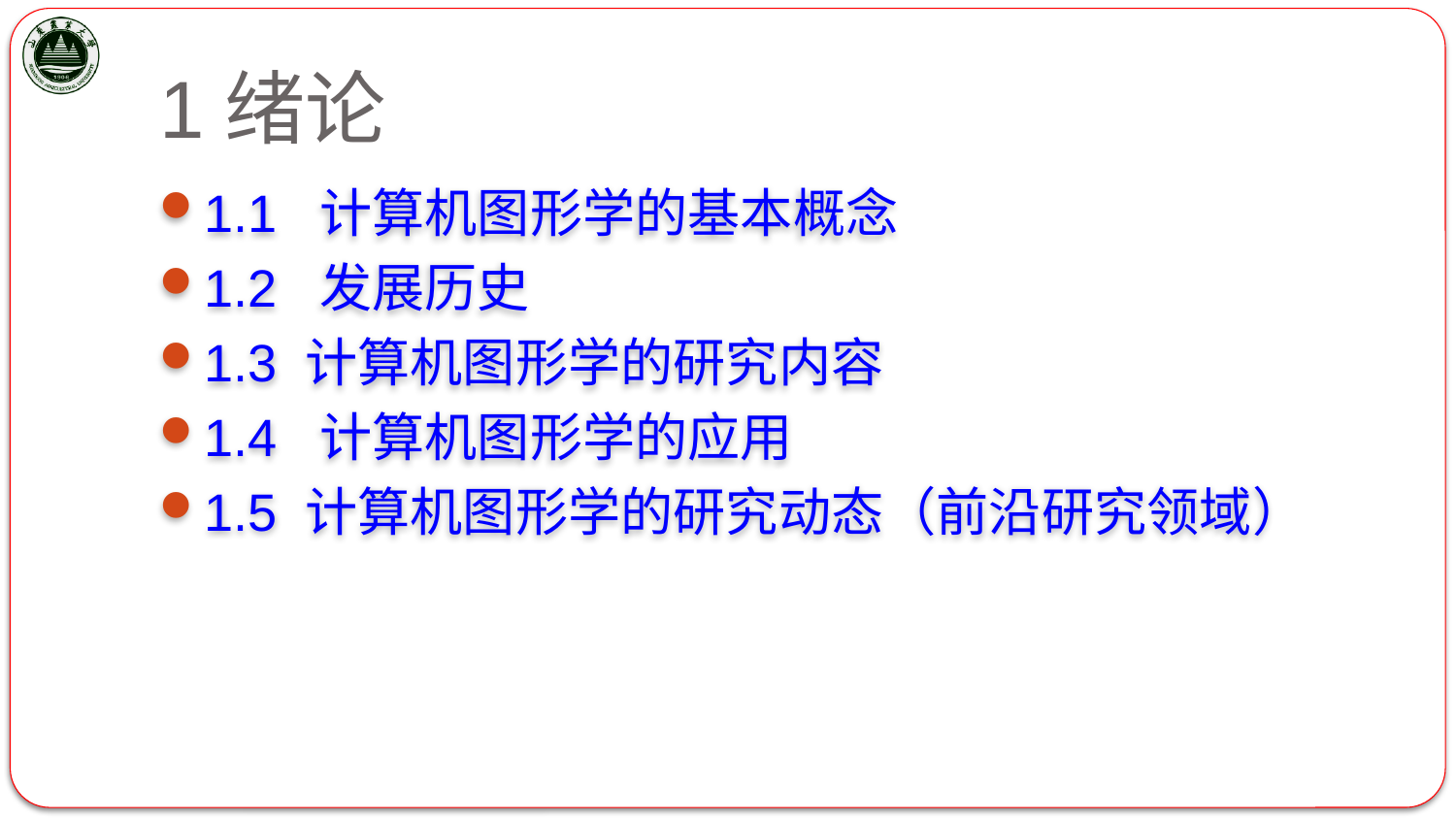

# 1绪论
1.1  计算机图形学的基本概念
1.2  发展历史
1.3 计算机图形学的研究内容
1.4  计算机图形学的应用
1.5 计算机图形学的研究动态（前沿研究领域）